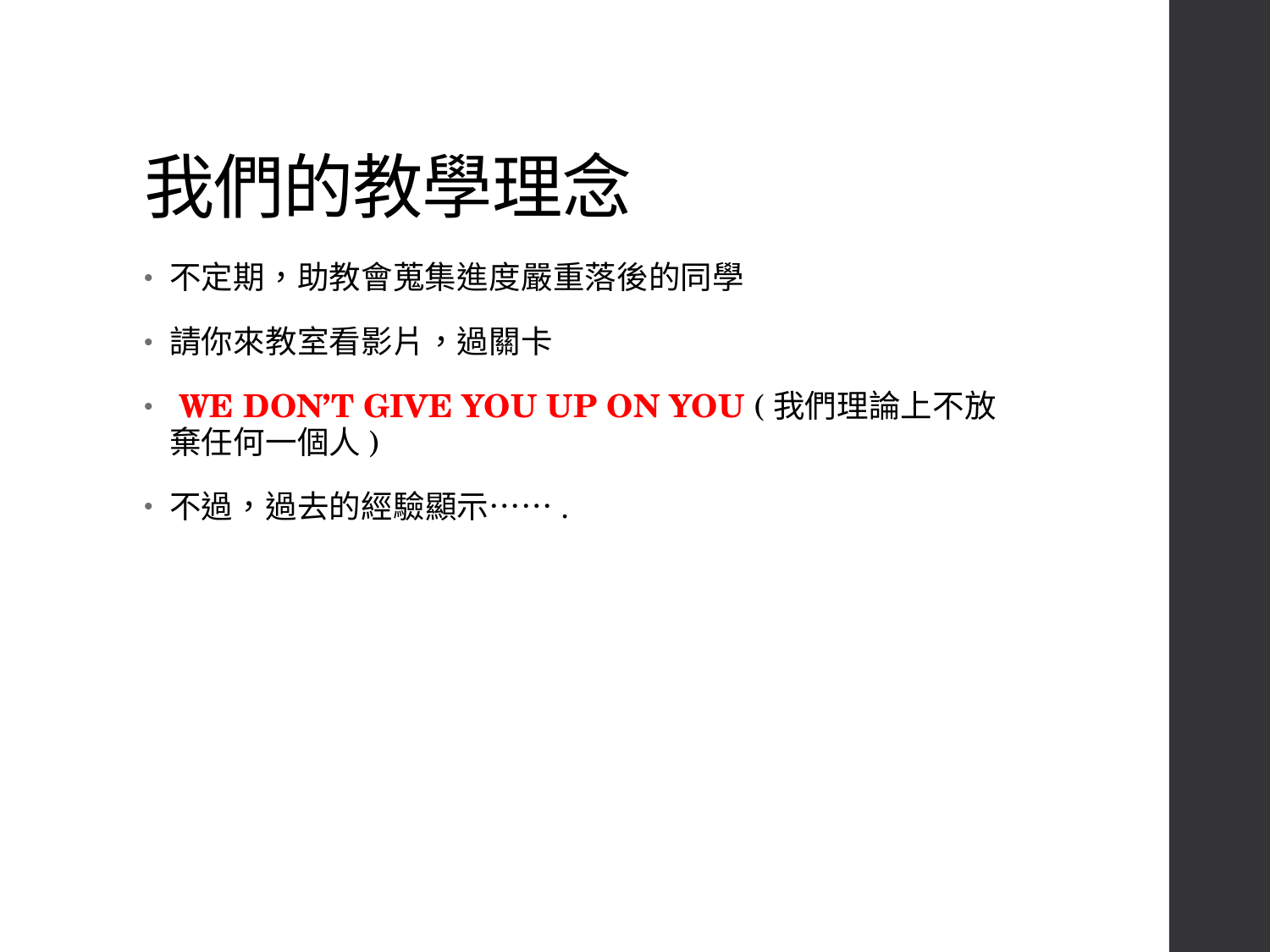

# 我們的教學理念
不定期，助教會蒐集進度嚴重落後的同學
請你來教室看影片，過關卡
 WE DON’T GIVE YOU UP ON YOU (我們理論上不放棄任何一個人)
不過，過去的經驗顯示…….